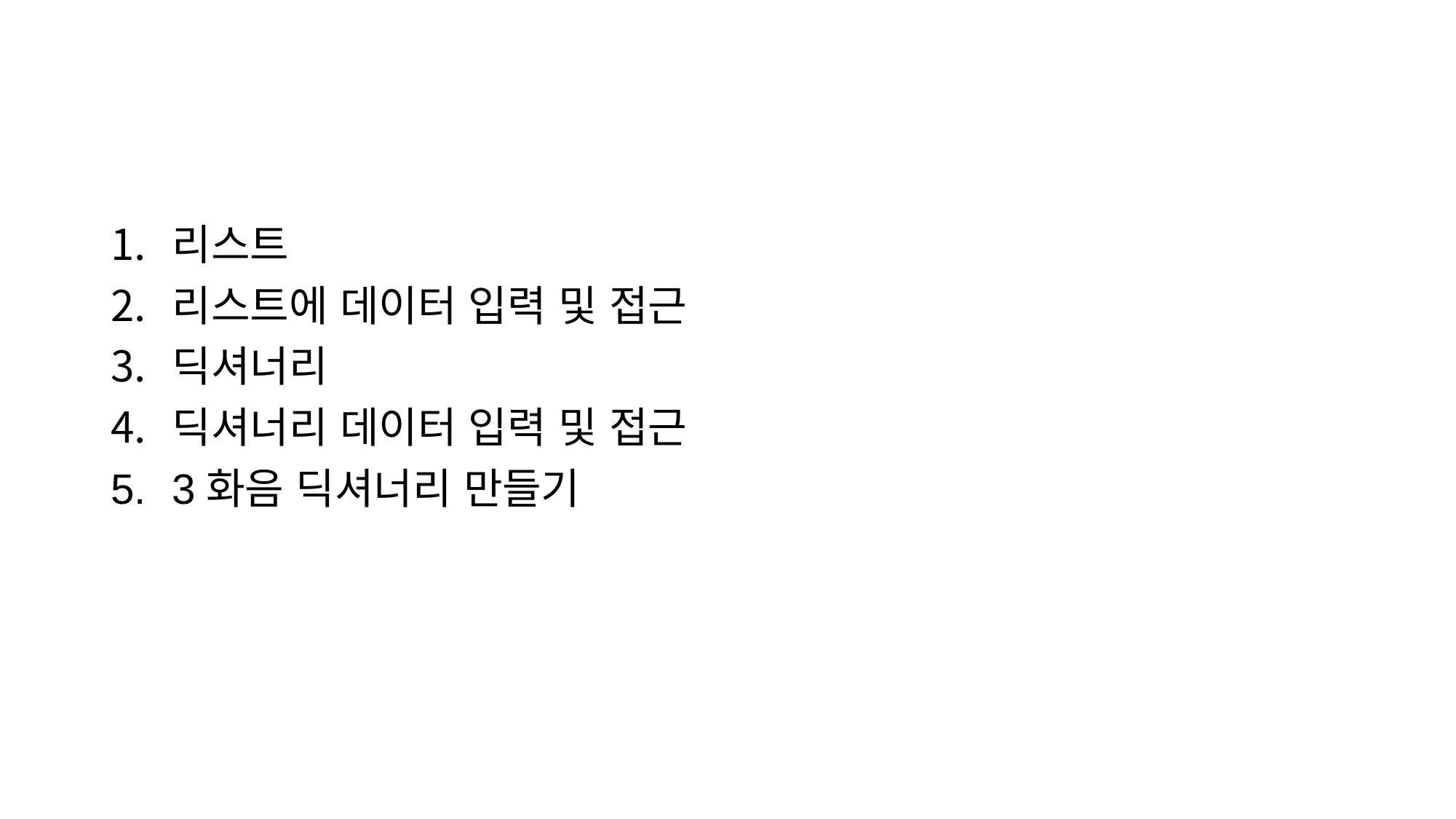

#
리스트
리스트에 데이터 입력 및 접근
딕셔너리
딕셔너리 데이터 입력 및 접근
3화음 딕셔너리 만들기